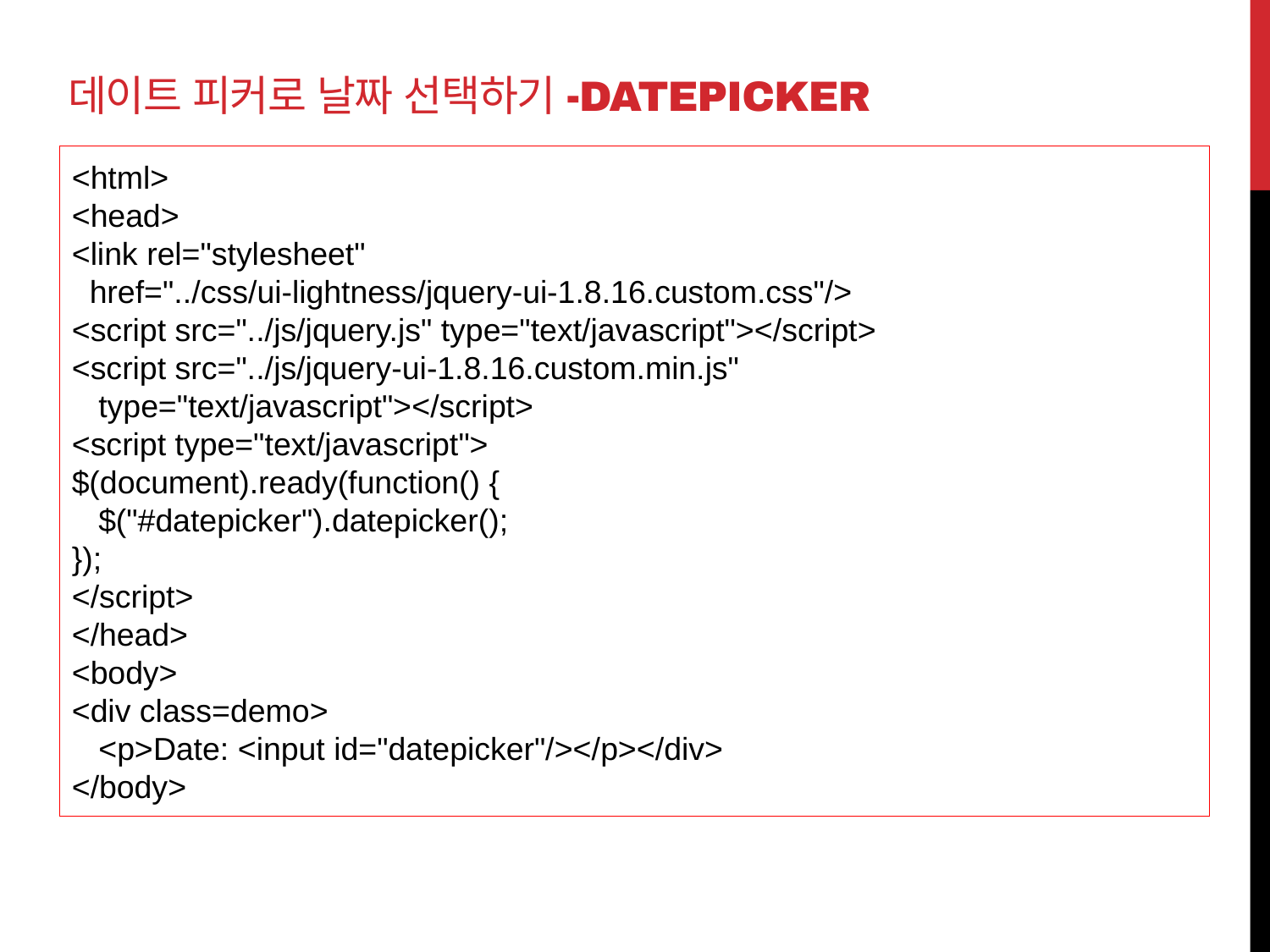

# 데이트 피커로 날짜 선택하기-datepicker
<html>
<head>
<link rel="stylesheet"
  href="../css/ui-lightness/jquery-ui-1.8.16.custom.css"/>
<script src="../js/jquery.js" type="text/javascript"></script>
<script src="../js/jquery-ui-1.8.16.custom.min.js"
   type="text/javascript"></script>
<script type="text/javascript">
$(document).ready(function() {
   $("#datepicker").datepicker();
});
</script>
</head>
<body>
<div class=demo>
   <p>Date: <input id="datepicker"/></p></div>
</body>